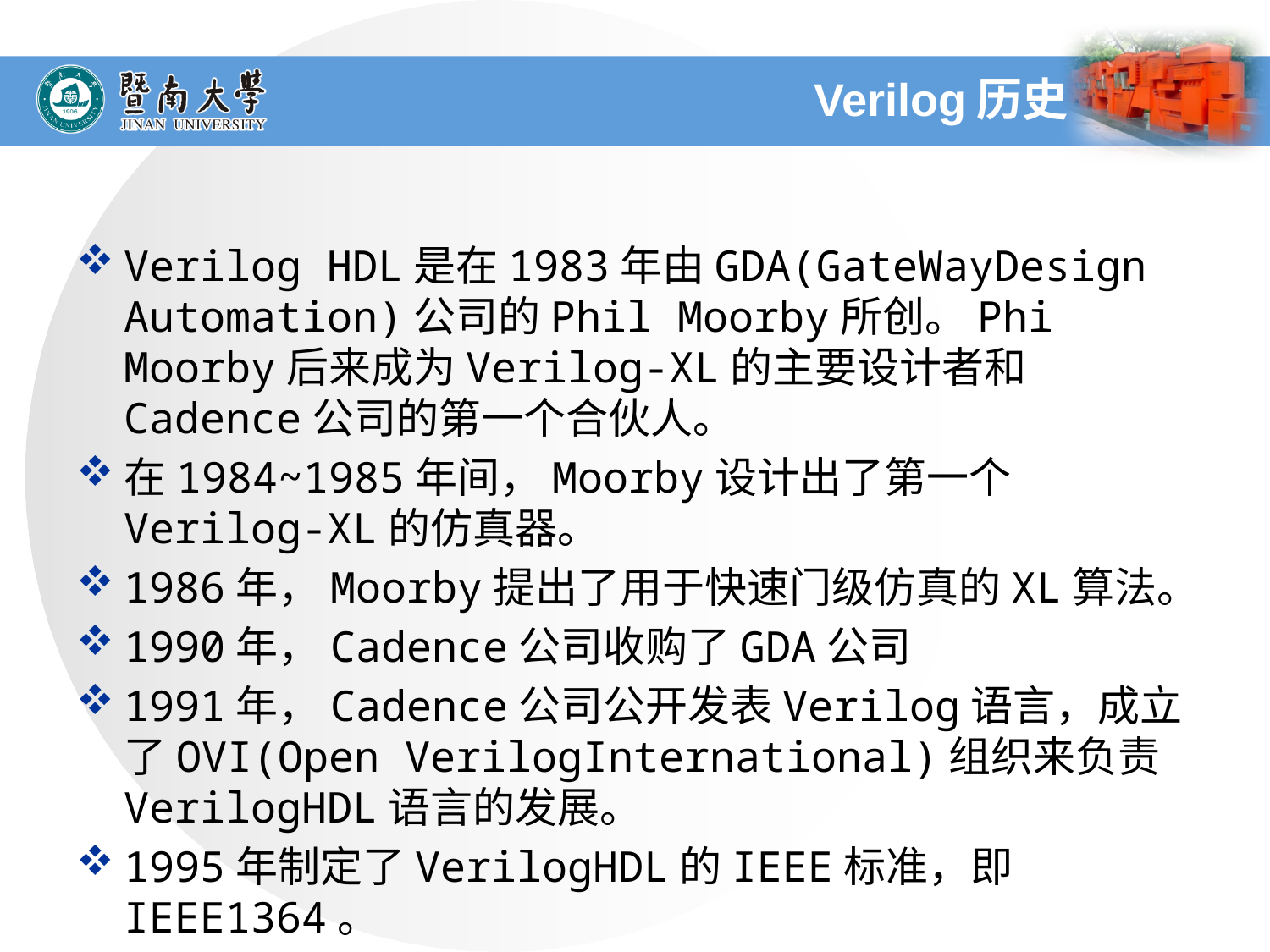

# Verilog历史
Verilog HDL是在1983年由GDA(GateWayDesign Automation)公司的Phil Moorby所创。Phi Moorby后来成为Verilog-XL的主要设计者和Cadence公司的第一个合伙人。
在1984~1985年间，Moorby设计出了第一个Verilog-XL的仿真器。
1986年，Moorby提出了用于快速门级仿真的XL算法。
1990年，Cadence公司收购了GDA公司
1991年，Cadence公司公开发表Verilog语言，成立了OVI(Open VerilogInternational)组织来负责VerilogHDL语言的发展。
1995年制定了VerilogHDL的IEEE标准，即IEEE1364。